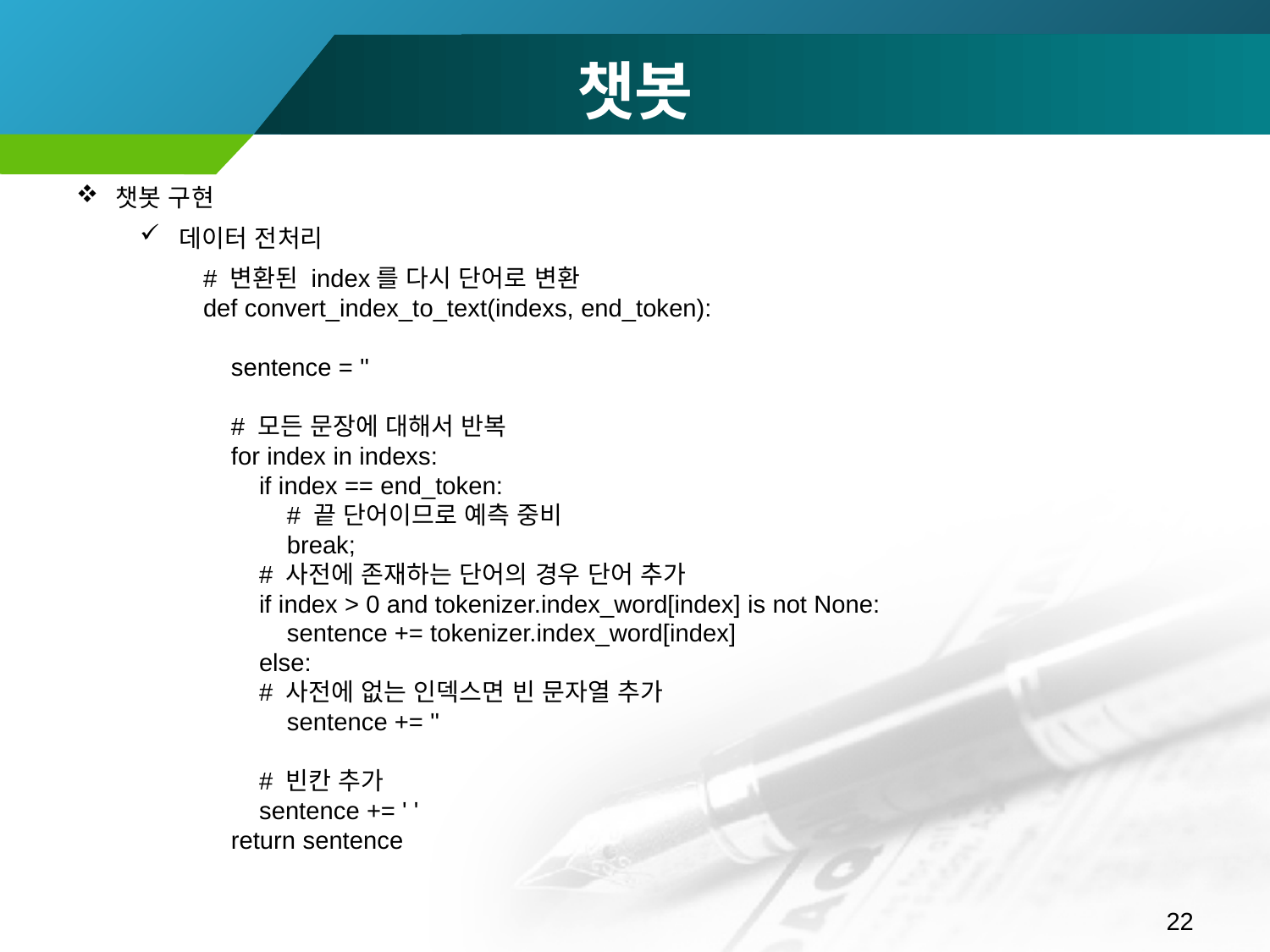

챗봇
챗봇 구현
데이터 전처리       ​
# 변환된 index를 다시 단어로 변환
def convert_index_to_text(indexs, end_token):

    sentence = ''

    # 모든 문장에 대해서 반복
    for index in indexs:
        if index == end_token:
            # 끝 단어이므로 예측 중비
            break;
        # 사전에 존재하는 단어의 경우 단어 추가
        if index > 0 and tokenizer.index_word[index] is not None:
            sentence += tokenizer.index_word[index]
        else:
        # 사전에 없는 인덱스면 빈 문자열 추가
            sentence += ''

        # 빈칸 추가
        sentence += ' '
    return sentence
22